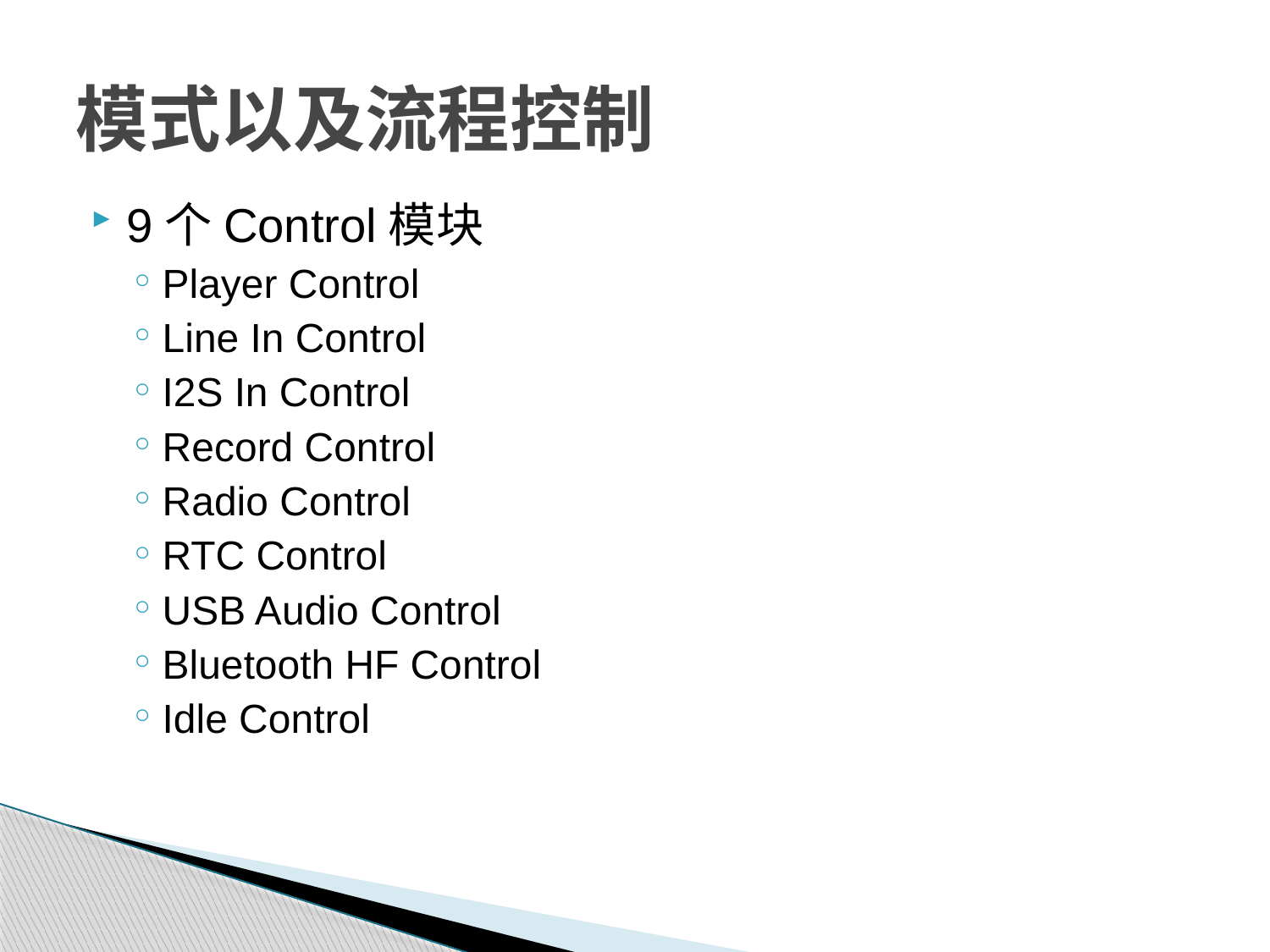

# 模式以及流程控制
9个Control模块
Player Control
Line In Control
I2S In Control
Record Control
Radio Control
RTC Control
USB Audio Control
Bluetooth HF Control
Idle Control